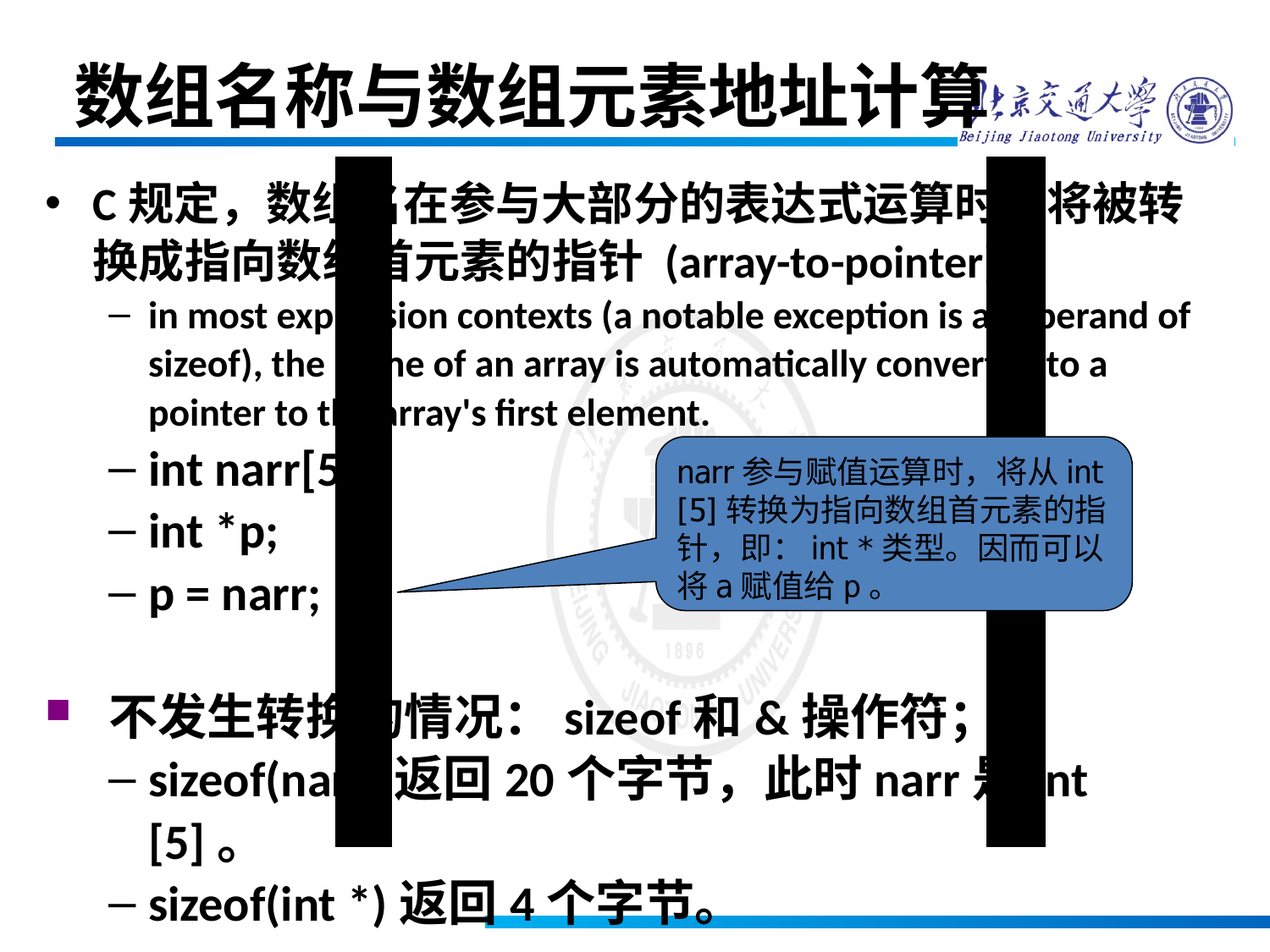

数组名称与数组元素地址计算
C规定，数组名在参与大部分的表达式运算时，将被转换成指向数组首元素的指针 (array-to-pointer)。
in most expression contexts (a notable exception is as operand of sizeof), the name of an array is automatically converted to a pointer to the array's first element.
int narr[5];
int *p;
p = narr;

不发生转换的情况：sizeof和&操作符；
sizeof(narr)返回20个字节，此时narr是int [5]。
sizeof(int *)返回4个字节。

narr参与赋值运算时，将从int [5]转换为指向数组首元素的指针，即：int *类型。因而可以将a赋值给p。